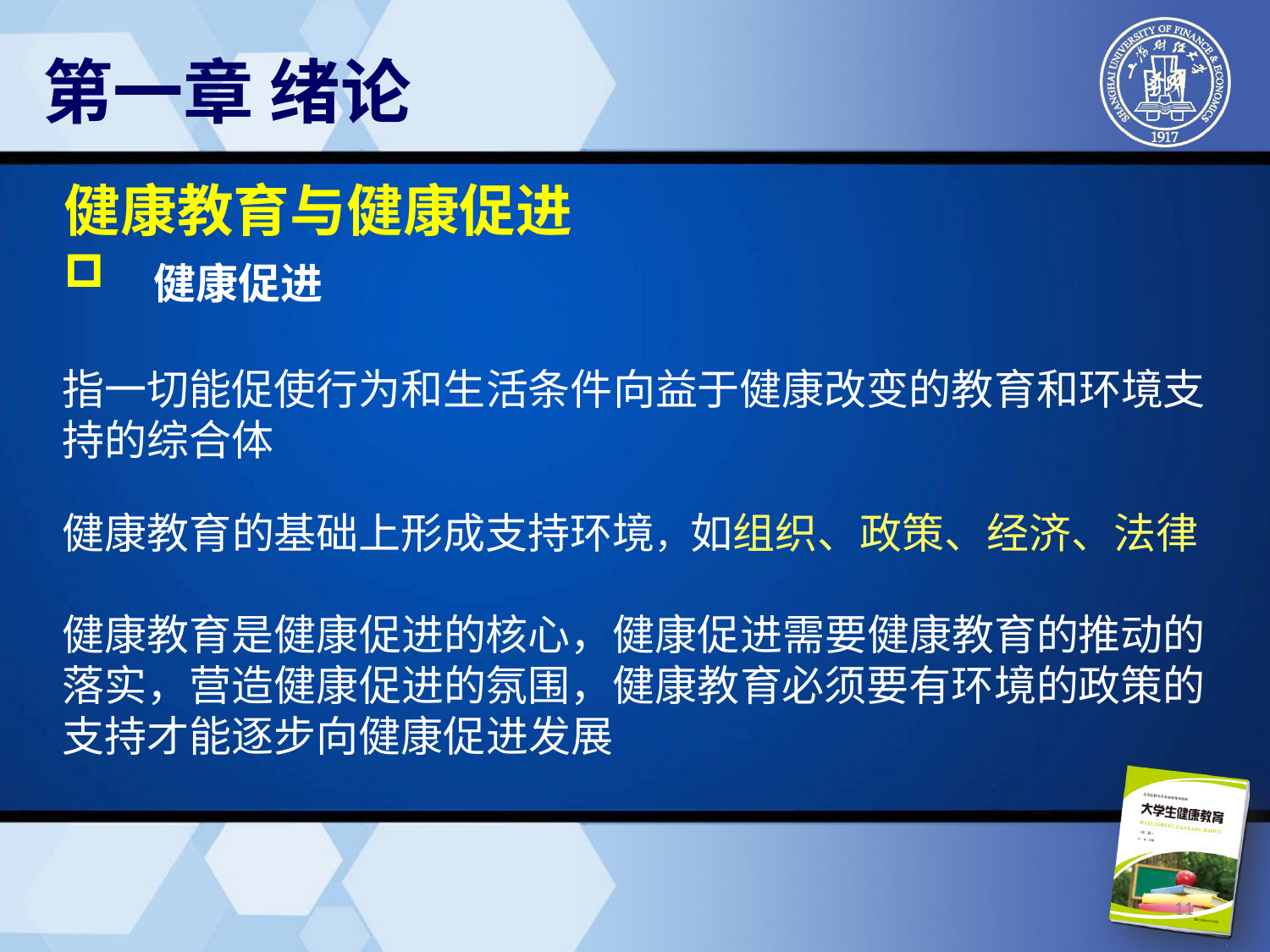

# 第一章 绪论
健康教育与健康促进
 健康促进
指一切能促使行为和生活条件向益于健康改变的教育和环境支持的综合体

健康教育的基础上形成支持环境，如组织、政策、经济、法律

健康教育是健康促进的核心，健康促进需要健康教育的推动的落实，营造健康促进的氛围，健康教育必须要有环境的政策的支持才能逐步向健康促进发展

11